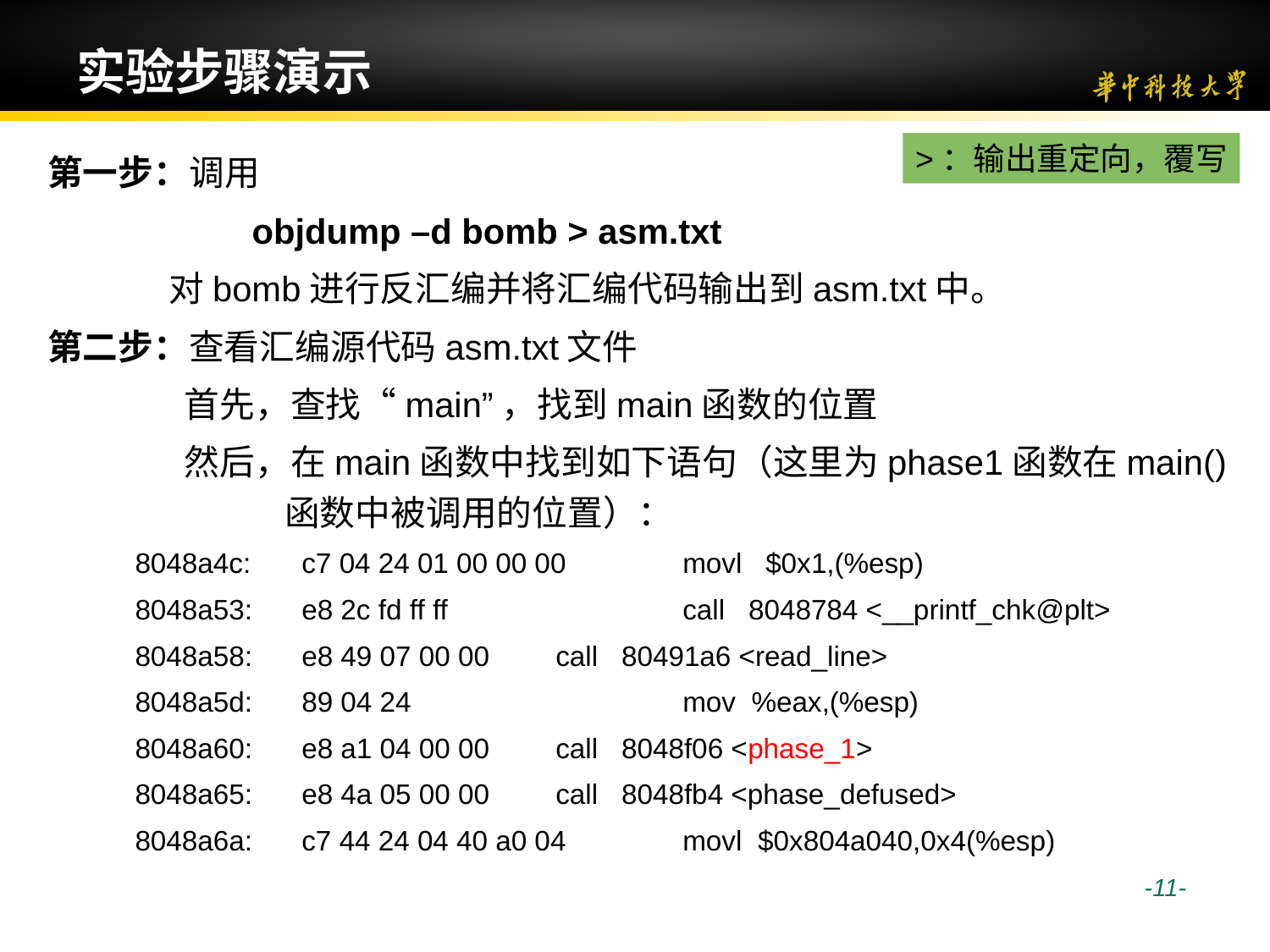

# 实验步骤演示
>：输出重定向，覆写
第一步：调用
                     objdump –d bomb > asm.txt
              对bomb进行反汇编并将汇编代码输出到asm.txt中。
第二步：查看汇编源代码asm.txt文件
首先，查找“main”，找到main函数的位置
然后，在main函数中找到如下语句（这里为phase1函数在main()函数中被调用的位置）：
8048a4c:	c7 04 24 01 00 00 00 	movl   $0x1,(%esp)
8048a53:	e8 2c fd ff ff       		call   8048784 <__printf_chk@plt>
8048a58:	e8 49 07 00 00       	call   80491a6 <read_line>
8048a5d:	89 04 24             		mov  %eax,(%esp)
8048a60:	e8 a1 04 00 00       	call   8048f06 <phase_1>
8048a65:	e8 4a 05 00 00       	call   8048fb4 <phase_defused>
8048a6a:	c7 44 24 04 40 a0 04 	movl  $0x804a040,0x4(%esp)

 -11-